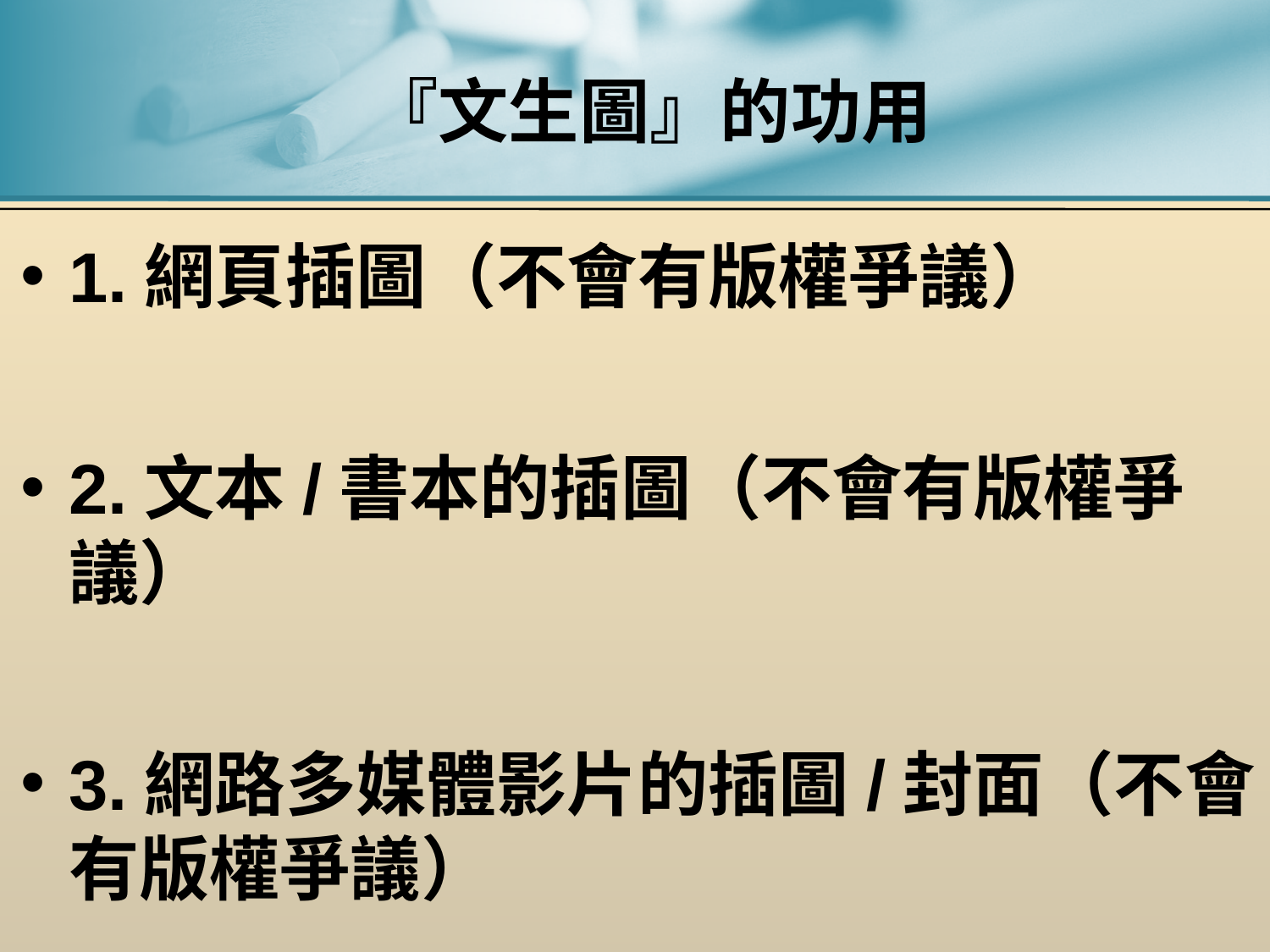

# 『文生圖』的功用
1.網頁插圖（不會有版權爭議）

2.文本/書本的插圖（不會有版權爭議）

3.網路多媒體影片的插圖/封面（不會有版權爭議）